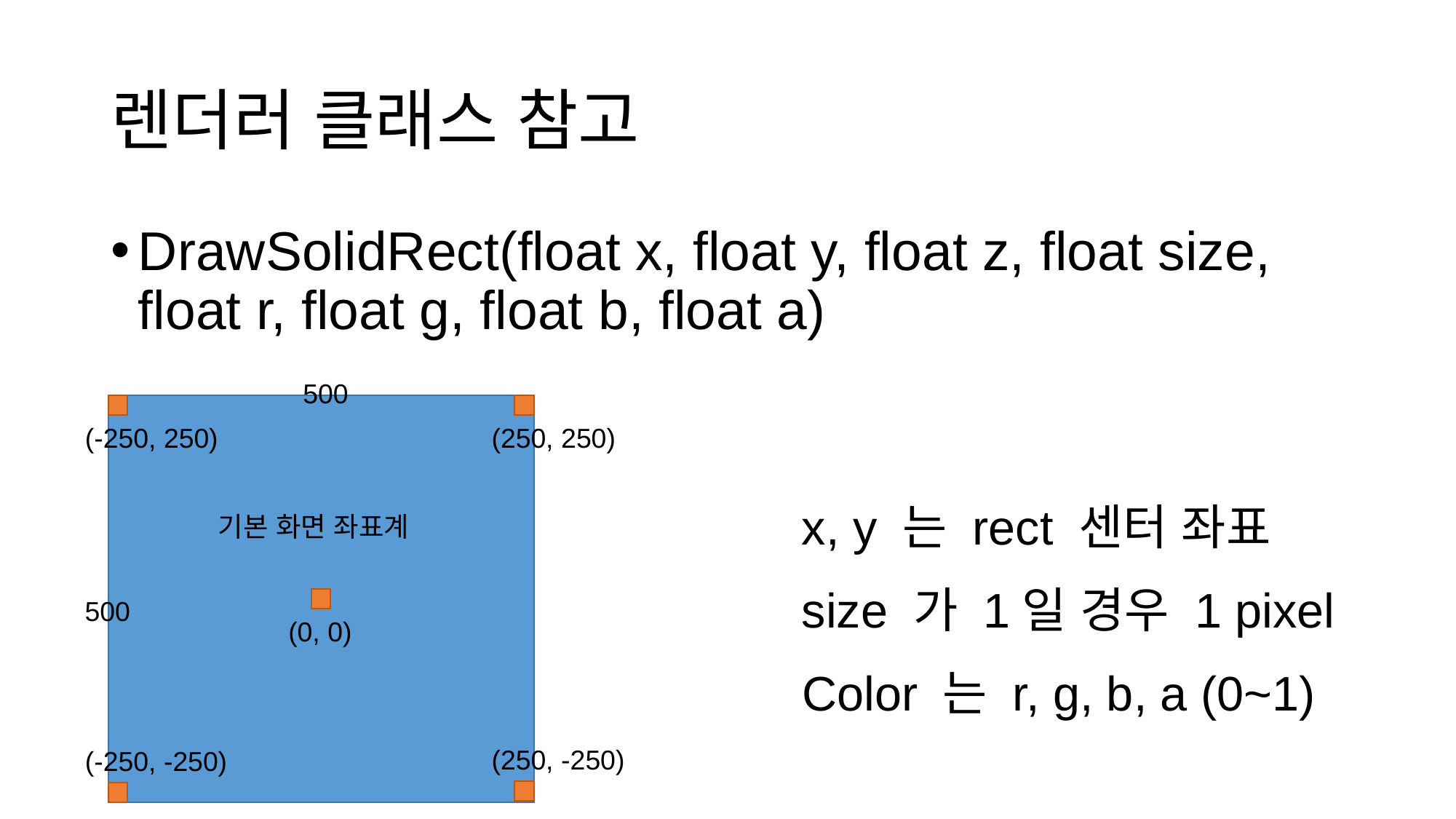

# 렌더러 클래스 참고
DrawSolidRect(float x, float y, float z, float size, float r, float g, float b, float a)

500

(-250, 250)
(250, 250)
x, y 는 rect 센터 좌표
기본 화면 좌표계
size 가 1일 경우 1 pixel
500

(0, 0)
Color 는 r, g, b, a (0~1)
(250, -250)
(-250, -250)